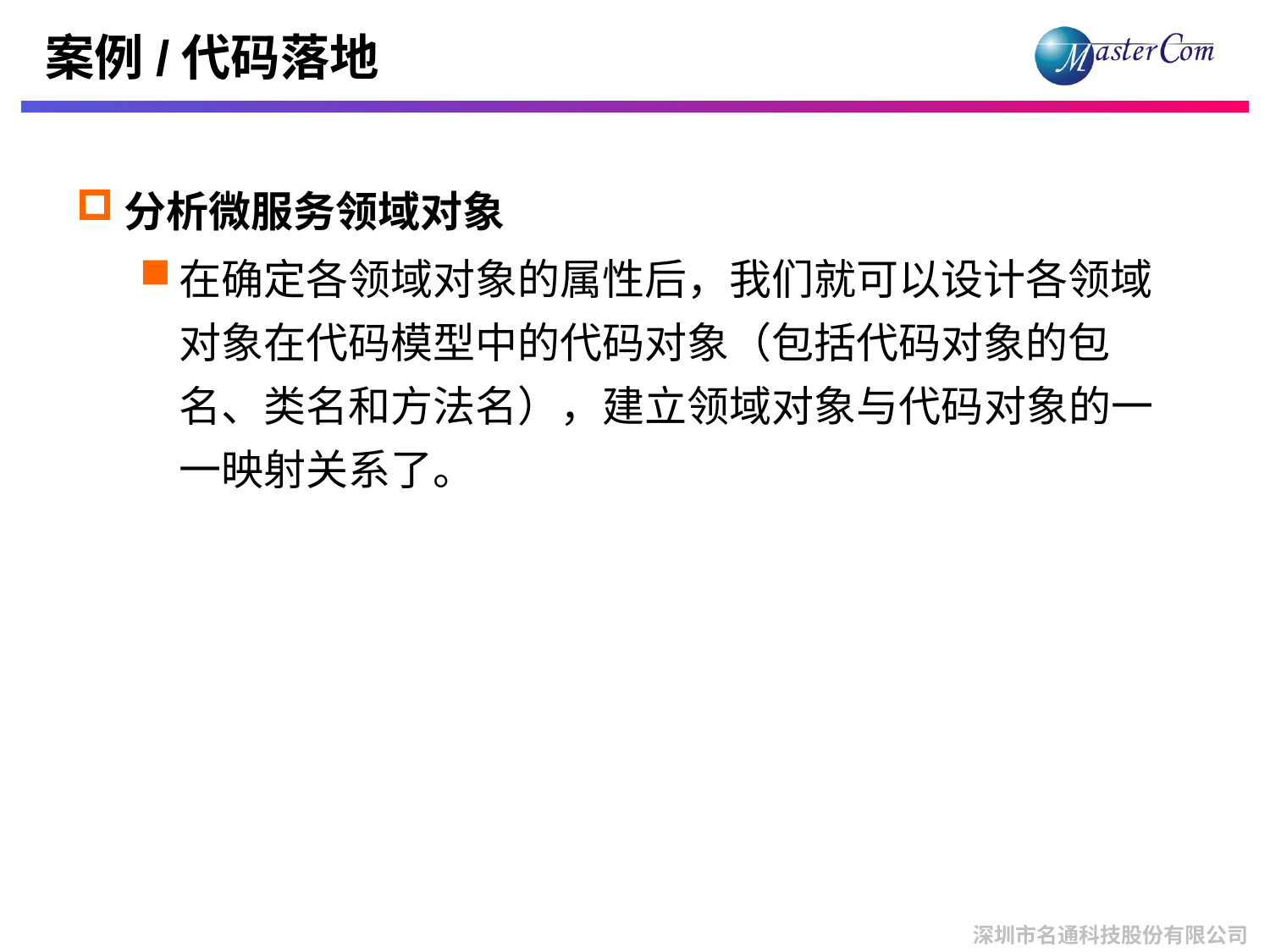

# 案例/代码落地
分析微服务领域对象
在确定各领域对象的属性后，我们就可以设计各领域对象在代码模型中的代码对象（包括代码对象的包名、类名和方法名），建立领域对象与代码对象的一一映射关系了。